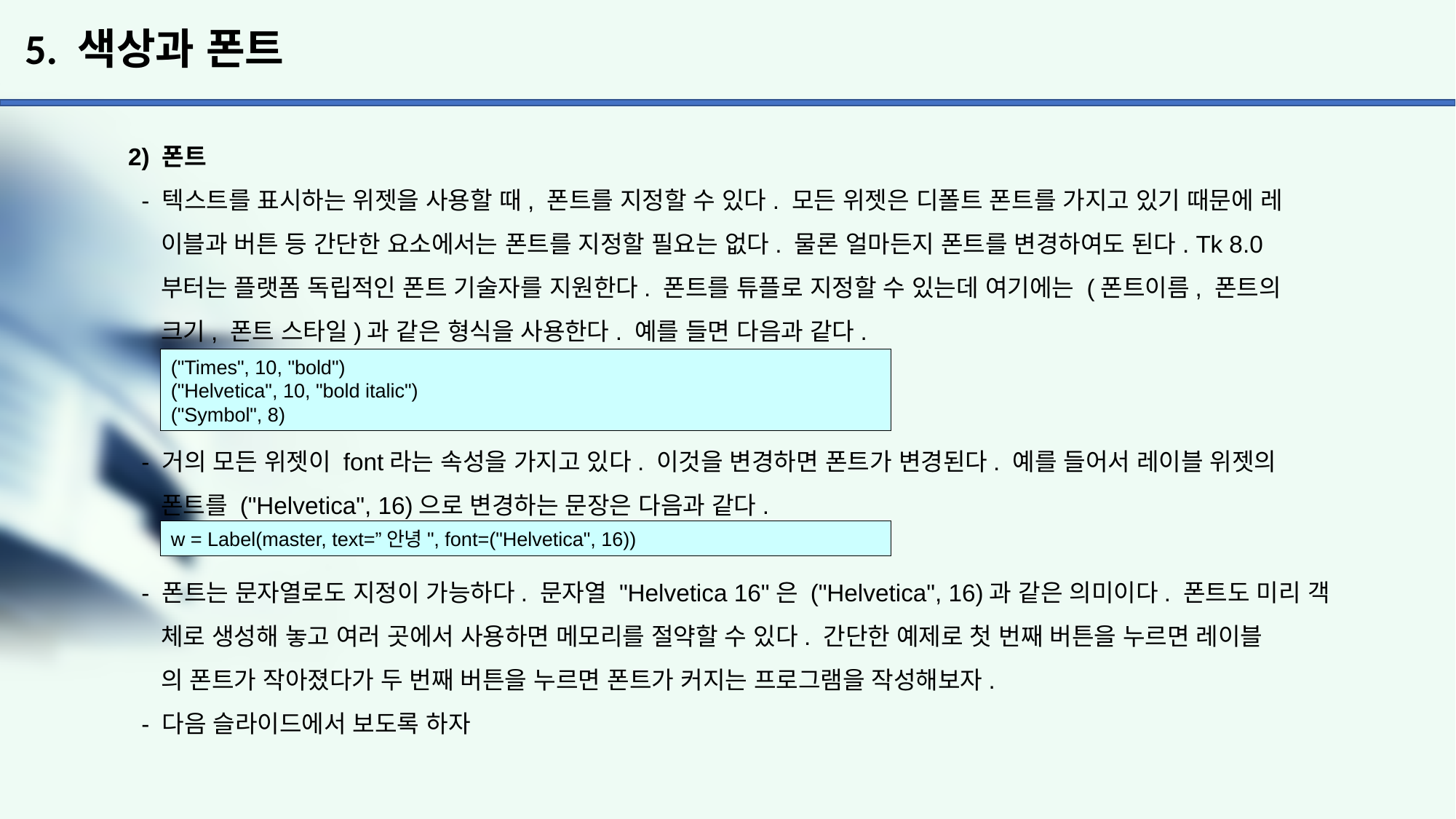

# 5. 색상과 폰트
2) 폰트
  - 텍스트를 표시하는 위젯을 사용할 때, 폰트를 지정할 수 있다. 모든 위젯은 디폴트 폰트를 가지고 있기 때문에 레
    이블과 버튼 등 간단한 요소에서는 폰트를 지정할 필요는 없다. 물론 얼마든지 폰트를 변경하여도 된다. Tk 8.0
    부터는 플랫폼 독립적인 폰트 기술자를 지원한다. 폰트를 튜플로 지정할 수 있는데 여기에는 (폰트이름, 폰트의
    크기, 폰트 스타일)과 같은 형식을 사용한다. 예를 들면 다음과 같다.

  - 거의 모든 위젯이 font라는 속성을 가지고 있다. 이것을 변경하면 폰트가 변경된다. 예를 들어서 레이블 위젯의
    폰트를 ("Helvetica", 16)으로 변경하는 문장은 다음과 같다.

  - 폰트는 문자열로도 지정이 가능하다. 문자열 "Helvetica 16"은 ("Helvetica", 16)과 같은 의미이다. 폰트도 미리 객
    체로 생성해 놓고 여러 곳에서 사용하면 메모리를 절약할 수 있다. 간단한 예제로 첫 번째 버튼을 누르면 레이블
    의 폰트가 작아졌다가 두 번째 버튼을 누르면 폰트가 커지는 프로그램을 작성해보자.
  - 다음 슬라이드에서 보도록 하자
("Times", 10, "bold")
("Helvetica", 10, "bold italic")
("Symbol", 8)
w = Label(master, text=”안녕", font=("Helvetica", 16))